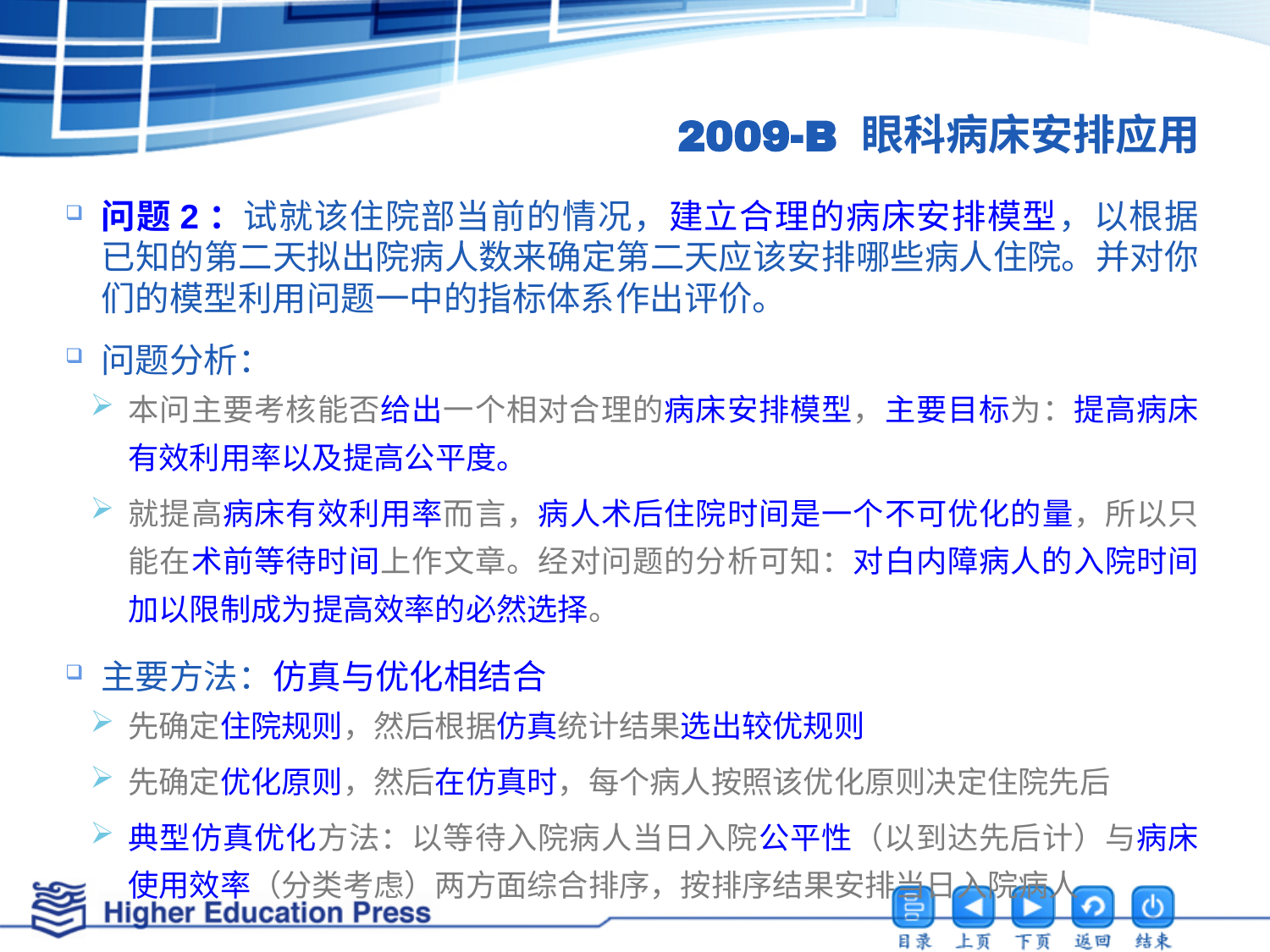

# 2009-B 眼科病床安排应用
问题2：试就该住院部当前的情况，建立合理的病床安排模型，以根据已知的第二天拟出院病人数来确定第二天应该安排哪些病人住院。并对你们的模型利用问题一中的指标体系作出评价。
问题分析：
本问主要考核能否给出一个相对合理的病床安排模型，主要目标为：提高病床有效利用率以及提高公平度。
就提高病床有效利用率而言，病人术后住院时间是一个不可优化的量，所以只能在术前等待时间上作文章。经对问题的分析可知：对白内障病人的入院时间加以限制成为提高效率的必然选择。
主要方法：仿真与优化相结合
先确定住院规则，然后根据仿真统计结果选出较优规则
先确定优化原则，然后在仿真时，每个病人按照该优化原则决定住院先后
典型仿真优化方法：以等待入院病人当日入院公平性（以到达先后计）与病床使用效率（分类考虑）两方面综合排序，按排序结果安排当日入院病人